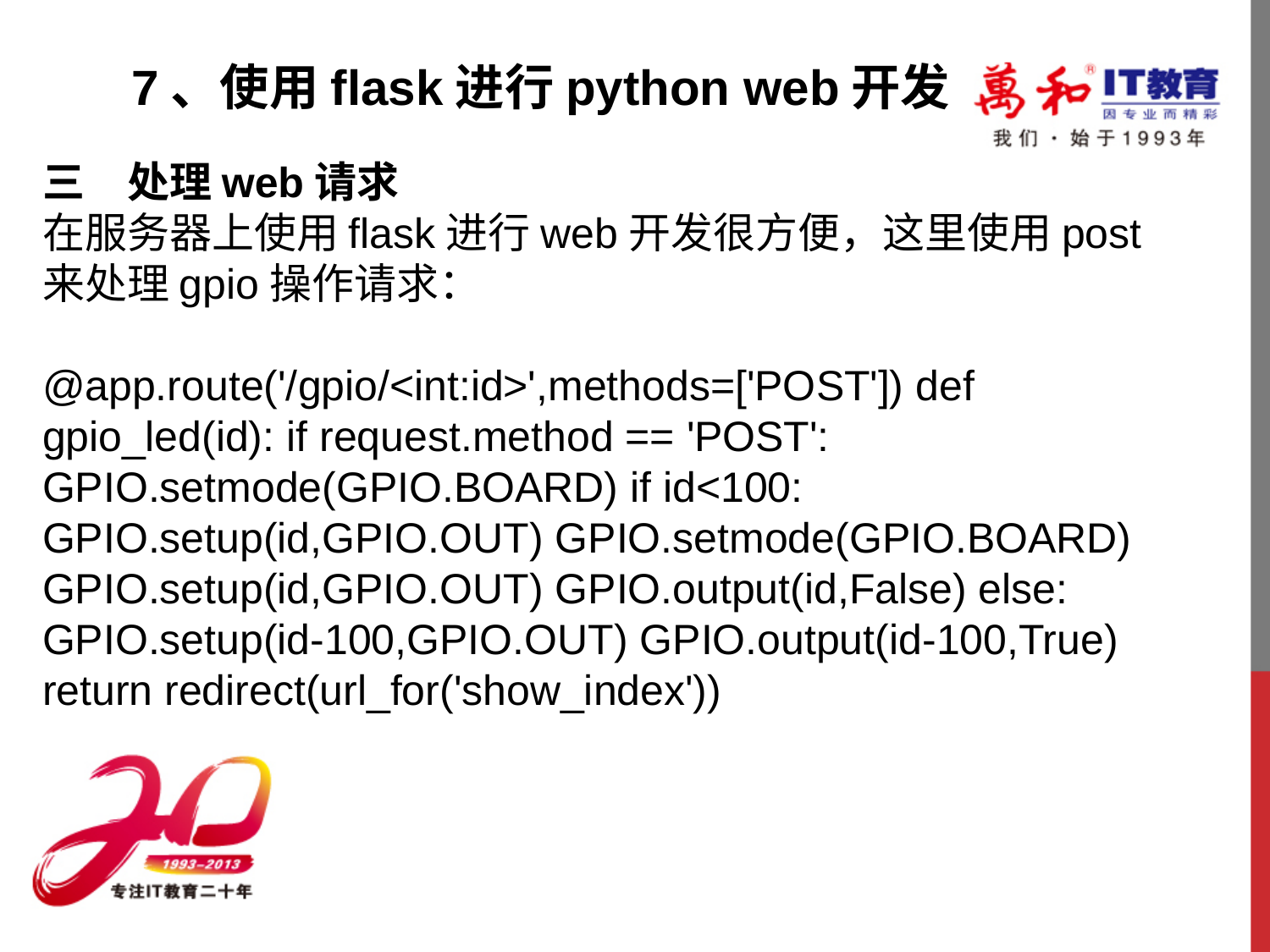

7、使用flask进行python web开发
三　处理web请求
在服务器上使用flask进行web开发很方便，这里使用post来处理gpio操作请求：

@app.route('/gpio/<int:id>',methods=['POST']) def gpio_led(id): if request.method == 'POST': GPIO.setmode(GPIO.BOARD) if id<100: GPIO.setup(id,GPIO.OUT) GPIO.setmode(GPIO.BOARD) GPIO.setup(id,GPIO.OUT) GPIO.output(id,False) else: GPIO.setup(id-100,GPIO.OUT) GPIO.output(id-100,True) return redirect(url_for('show_index'))